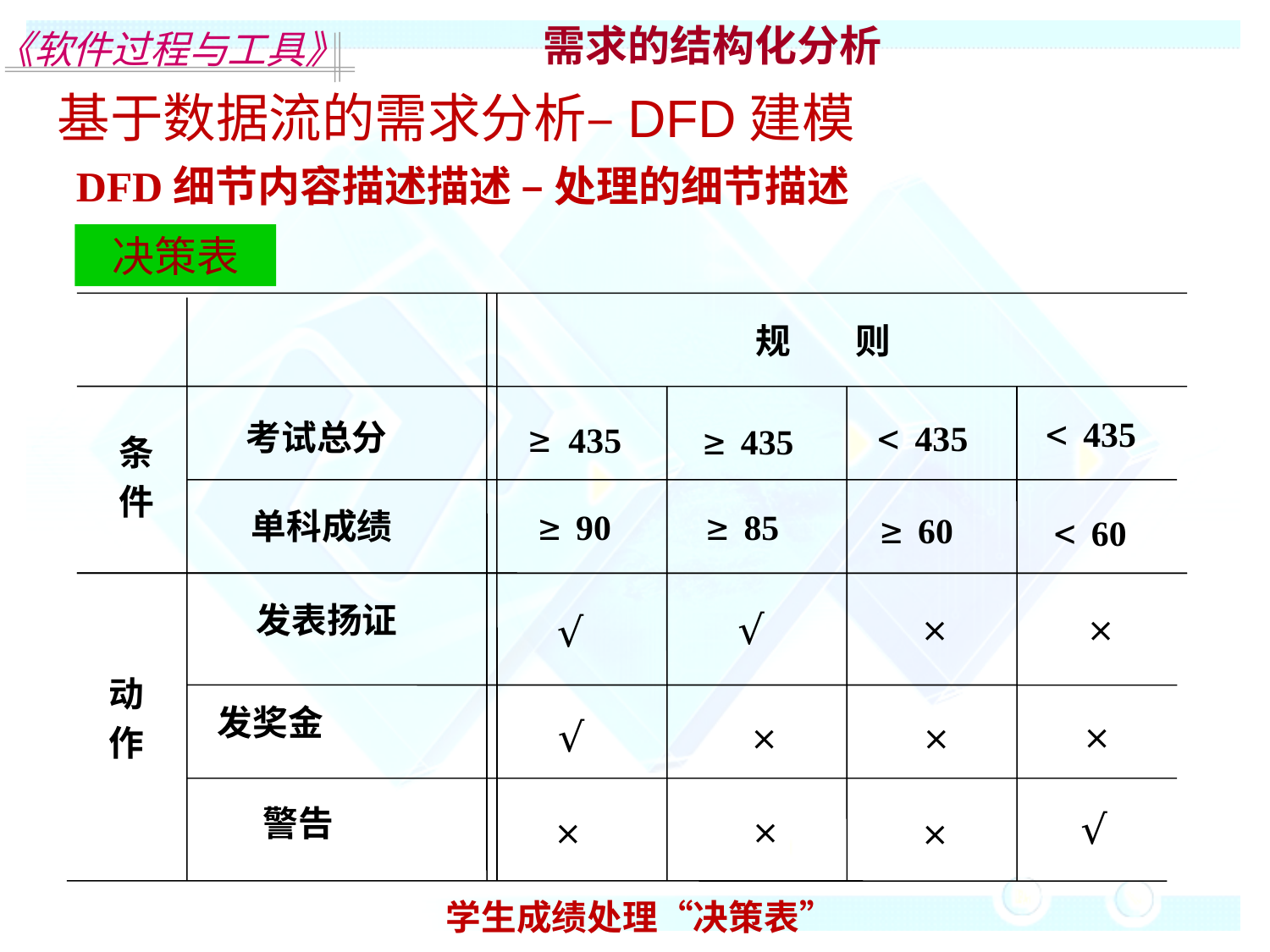

需求的结构化分析
基于数据流的需求分析–DFD建模
DFD细节内容描述描述 – 处理的细节描述
决策表

规        则

< 435
考试总分
< 435
≥
435
≥ 435
条
件

单科成绩
≥ 85
≥ 90
≥ 60
< 60

发表扬证
√
×
×
√
动
作

　    发奖金
×
√
×
×

   警告
√
×
×
×

 学生成绩处理“决策表”